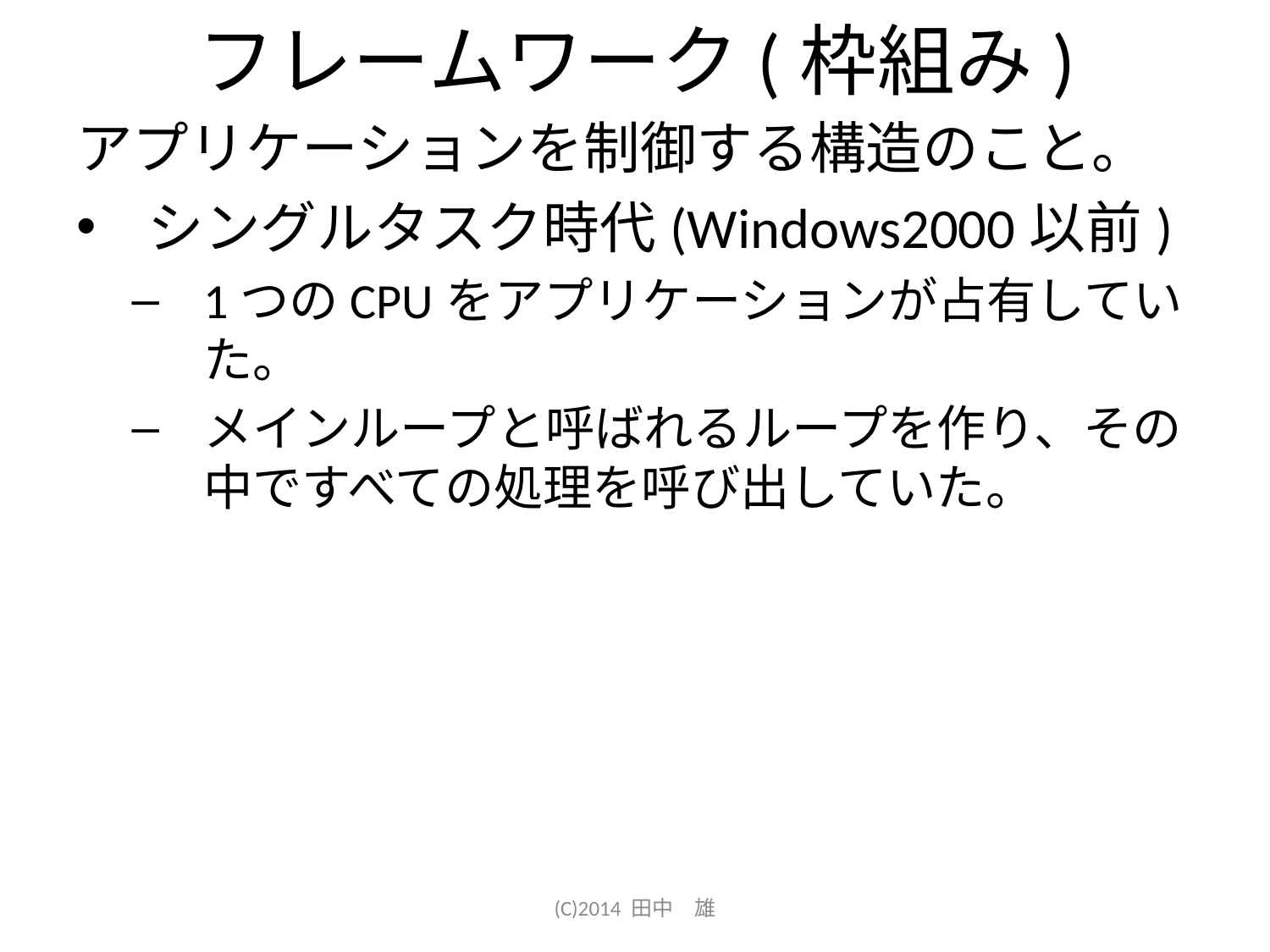

# フレームワーク(枠組み)
アプリケーションを制御する構造のこと。
シングルタスク時代(Windows2000以前)
1つのCPUをアプリケーションが占有していた。
メインループと呼ばれるループを作り、その中ですべての処理を呼び出していた。

(C)2014 田中　雄